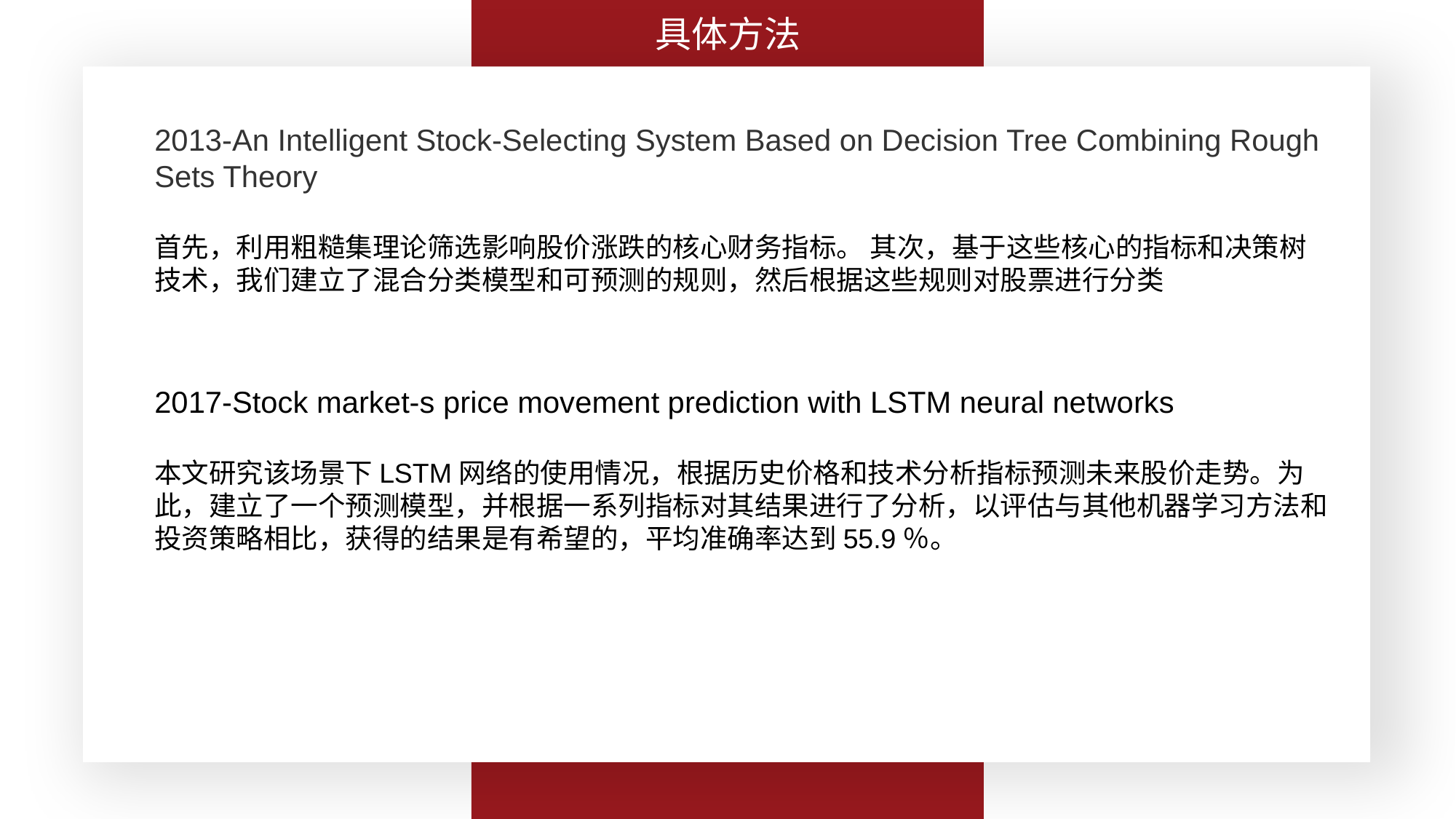

技术分析
具体方法

2013-An Intelligent Stock-Selecting System Based on Decision Tree Combining Rough Sets Theory

首先，利用粗糙集理论筛选影响股价涨跌的核心财务指标。 其次，基于这些核心的指标和决策树技术，我们建立了混合分类模型和可预测的规则，然后根据这些规则对股票进行分类

2017-Stock market-s price movement prediction with LSTM neural networks

本文研究该场景下LSTM网络的使用情况，根据历史价格和技术分析指标预测未来股价走势。为此，建立了一个预测模型，并根据一系列指标对其结果进行了分析，以评估与其他机器学习方法和投资策略相比，获得的结果是有希望的，平均准确率达到55.9％。